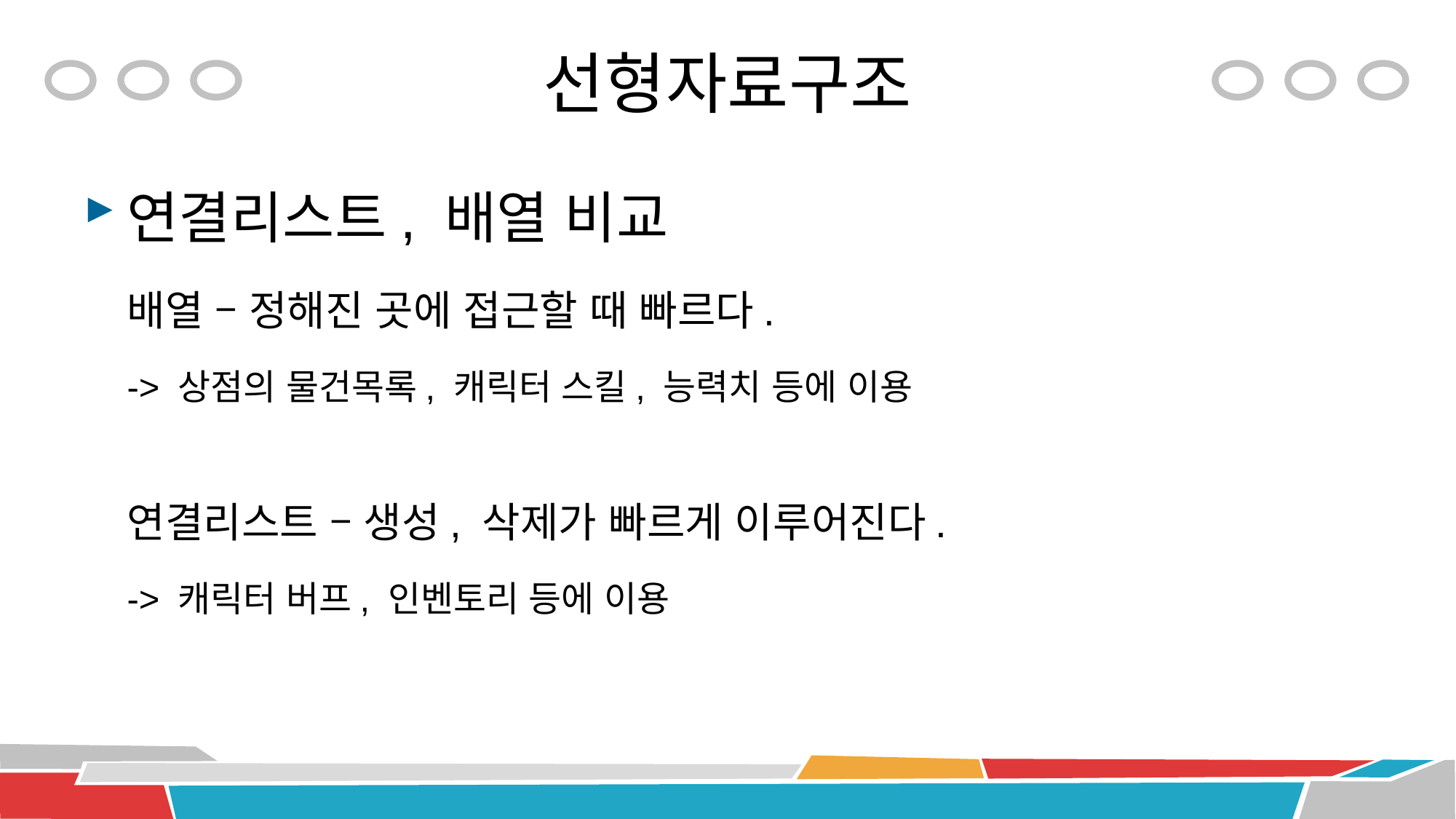

# 선형자료구조
연결리스트, 배열 비교
배열 – 정해진 곳에 접근할 때 빠르다.
-> 상점의 물건목록, 캐릭터 스킬, 능력치 등에 이용
연결리스트 – 생성, 삭제가 빠르게 이루어진다.
-> 캐릭터 버프, 인벤토리 등에 이용